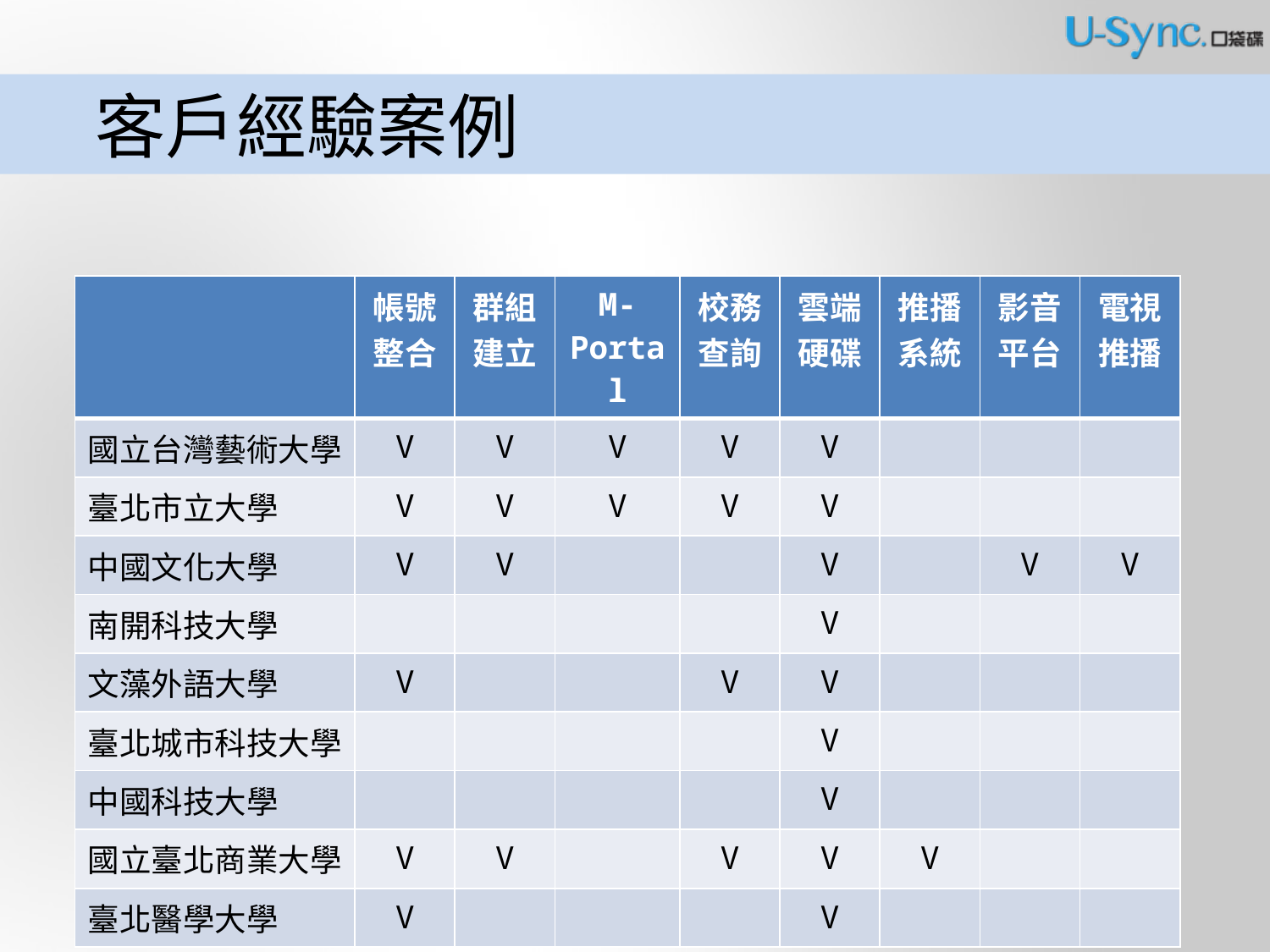

客戶經驗案例
|  | 帳號 整合 | 群組建立 | M- Portal | 校務 查詢 | 雲端 硬碟 | 推播 系統 | 影音 平台 | 電視 推播 |
| --- | --- | --- | --- | --- | --- | --- | --- | --- |
| 國立台灣藝術大學 | V | V | V | V | V |  |  |  |
| 臺北市立大學 | V | V | V | V | V |  |  |  |
| 中國文化大學 | V | V |  |  | V |  | V | V |
| 南開科技大學 |  |  |  |  | V |  |  |  |
| 文藻外語大學 | V |  |  | V | V |  |  |  |
| 臺北城市科技大學 |  |  |  |  | V |  |  |  |
| 中國科技大學 |  |  |  |  | V |  |  |  |
| 國立臺北商業大學 | V | V |  | V | V | V |  |  |
| 臺北醫學大學 | V |  |  |  | V |  |  |  |